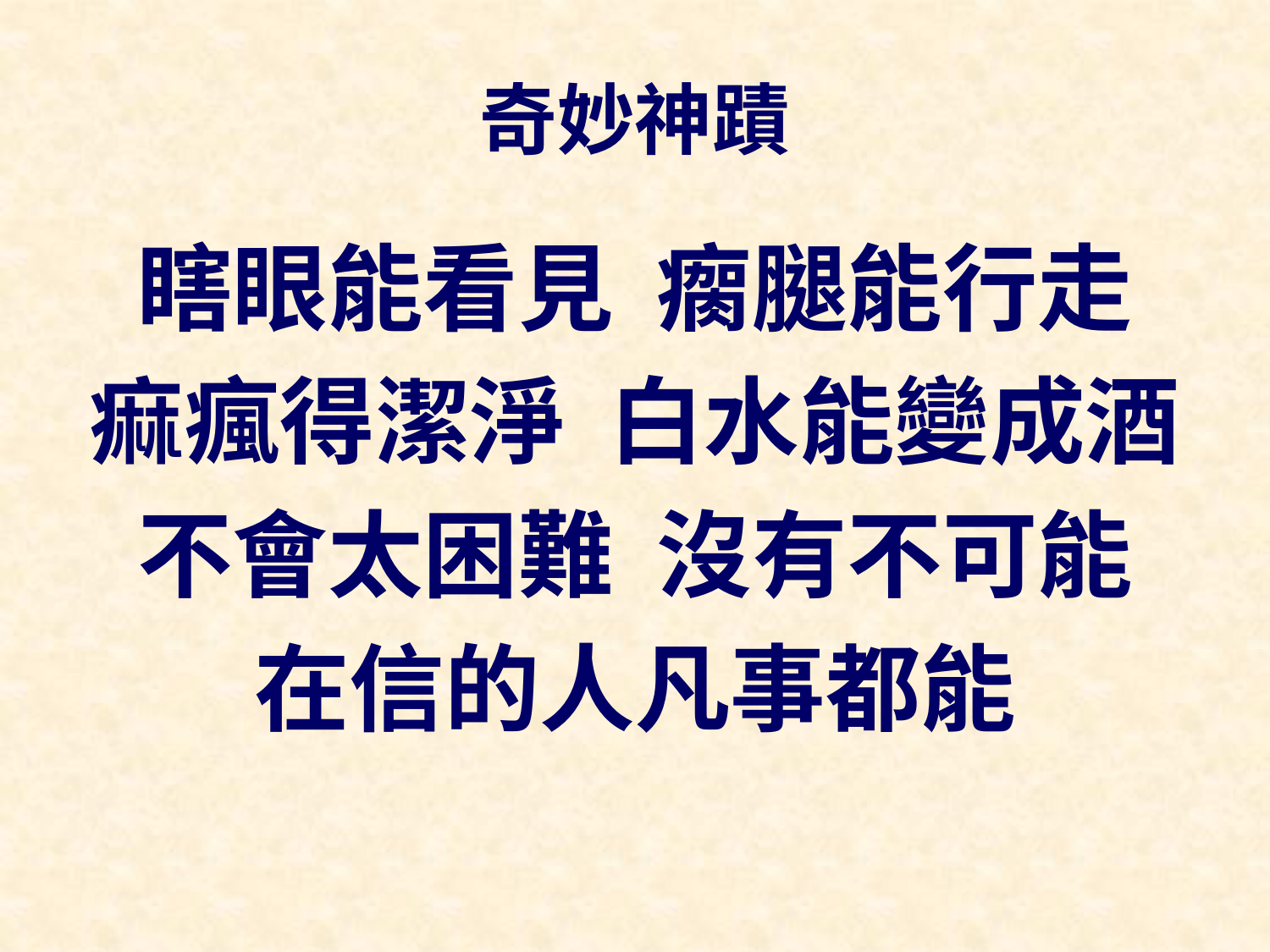

# 奇妙神蹟
瞎眼能看見  瘸腿能行走
痲瘋得潔淨  白水能變成酒
不會太困難  沒有不可能
在信的人凡事都能